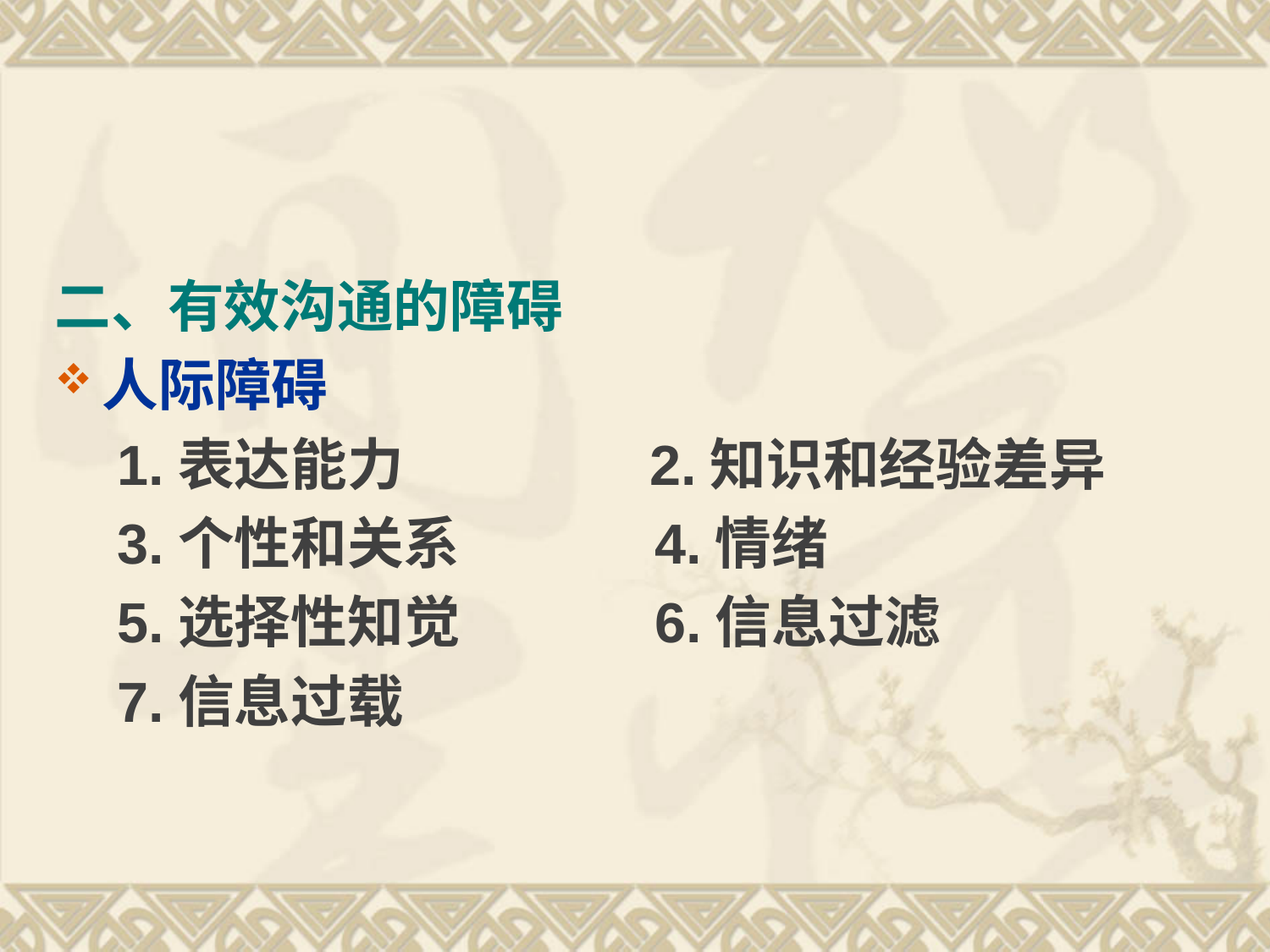

#
二、有效沟通的障碍
人际障碍
    1.表达能力                  2.知识和经验差异
    3.个性和关系              4.情绪
    5.选择性知觉              6.信息过滤
    7.信息过载